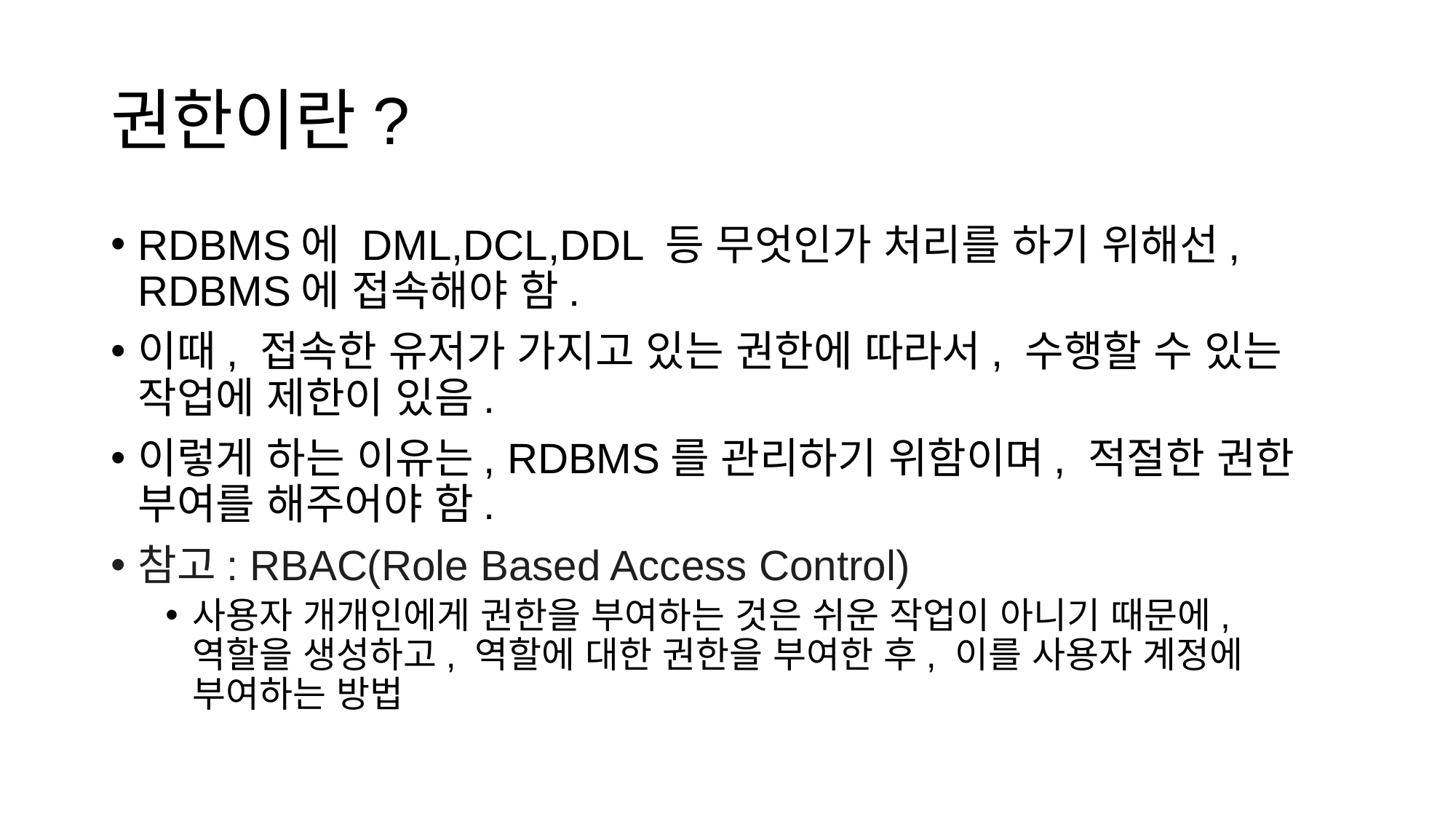

# 권한이란?
RDBMS에 DML,DCL,DDL 등 무엇인가 처리를 하기 위해선, RDBMS에 접속해야 함.
이때, 접속한 유저가 가지고 있는 권한에 따라서, 수행할 수 있는 작업에 제한이 있음.
이렇게 하는 이유는, RDBMS를 관리하기 위함이며, 적절한 권한 부여를 해주어야 함.
참고: RBAC(Role Based Access Control)
사용자 개개인에게 권한을 부여하는 것은 쉬운 작업이 아니기 때문에, 역할을 생성하고, 역할에 대한 권한을 부여한 후, 이를 사용자 계정에 부여하는 방법